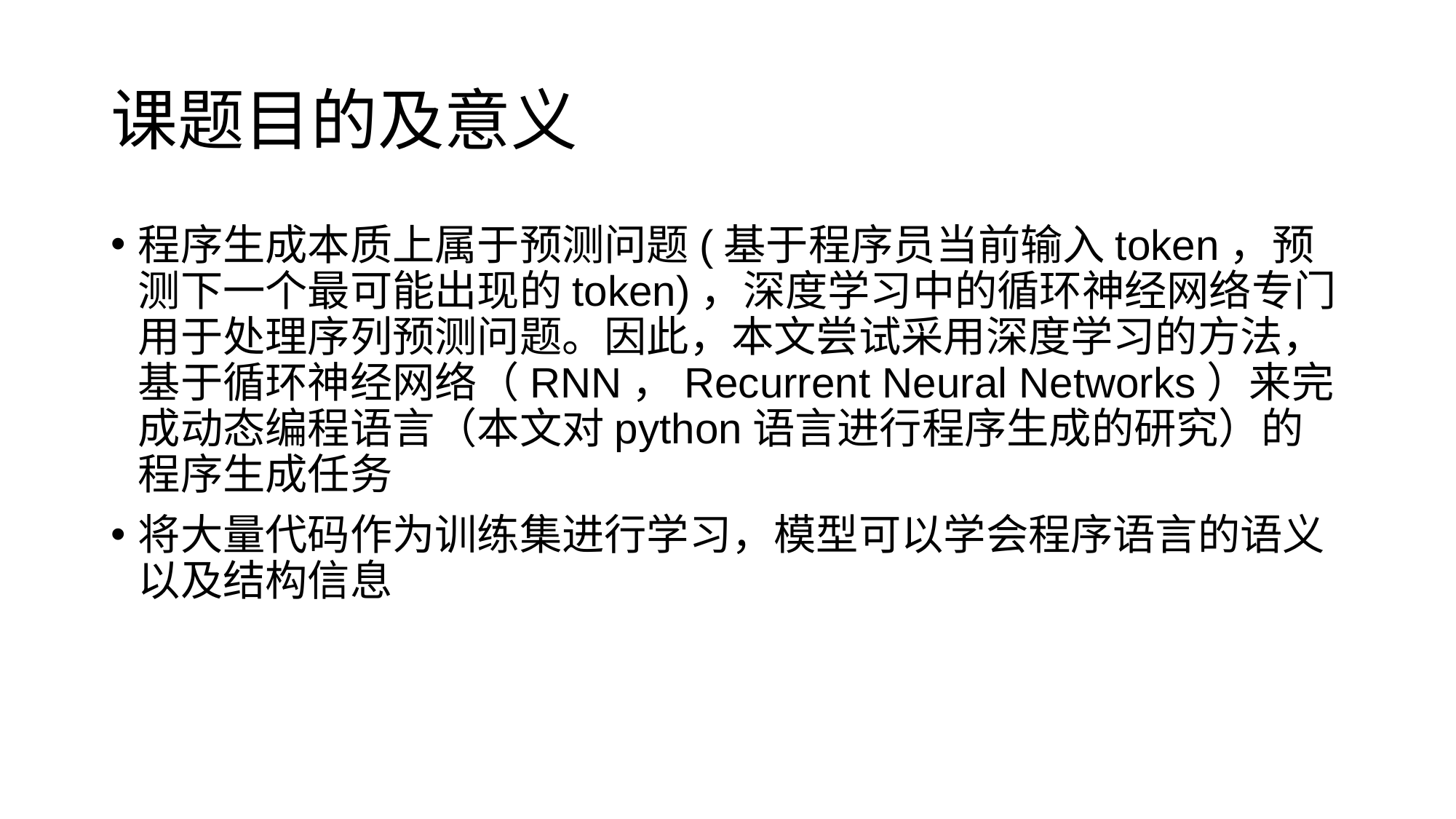

# 课题目的及意义
程序生成本质上属于预测问题(基于程序员当前输入token，预测下一个最可能出现的token)，深度学习中的循环神经网络专门用于处理序列预测问题。因此，本文尝试采用深度学习的方法，基于循环神经网络（RNN，Recurrent Neural Networks）来完成动态编程语言（本文对python语言进行程序生成的研究）的程序生成任务
将大量代码作为训练集进行学习，模型可以学会程序语言的语义以及结构信息